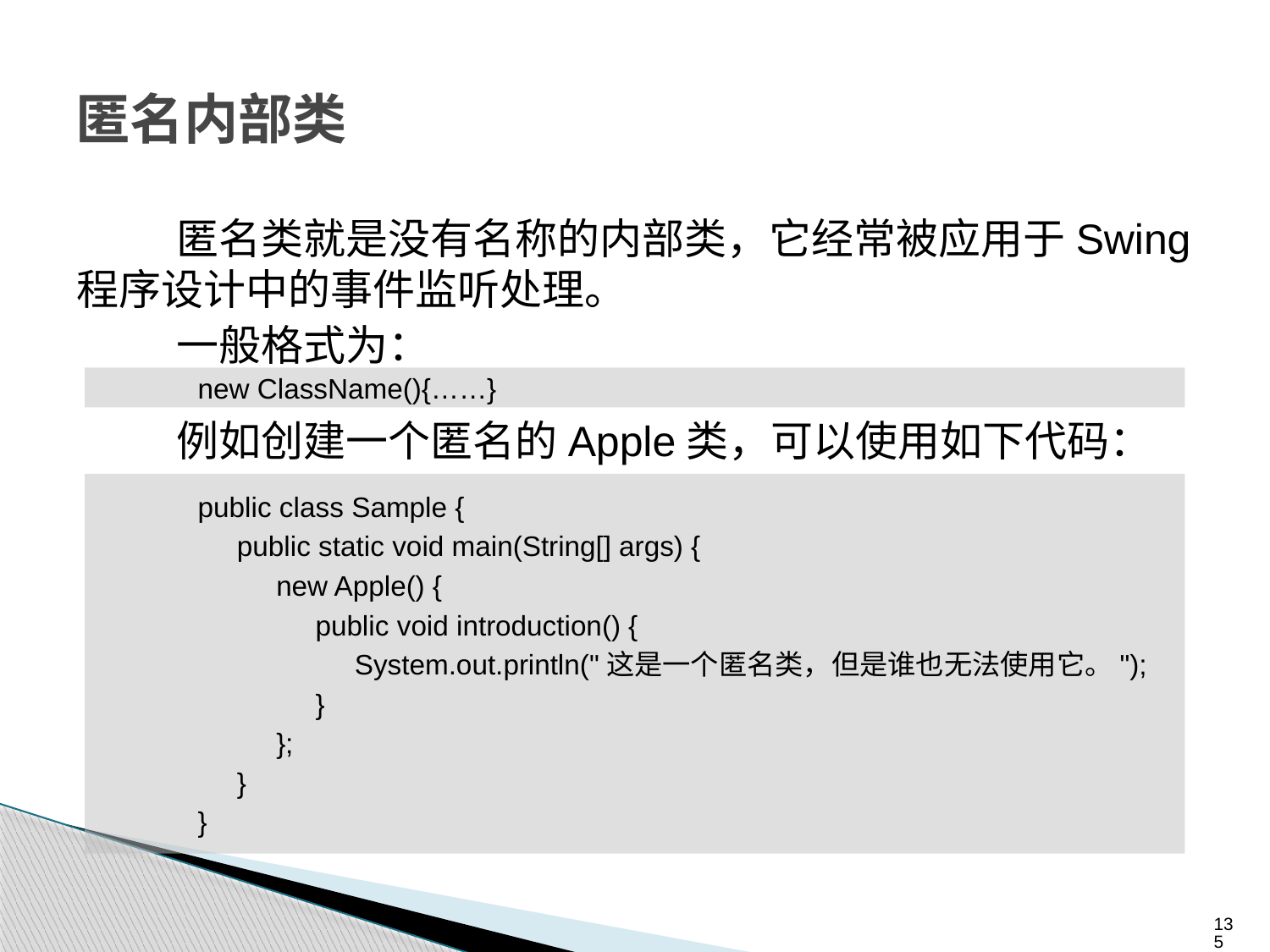

# 匿名内部类
匿名类就是没有名称的内部类，它经常被应用于Swing程序设计中的事件监听处理。
一般格式为：

例如创建一个匿名的Apple类，可以使用如下代码：

new ClassName(){……}
public class Sample {
     public static void main(String[] args) {
          new Apple() {
               public void introduction() {
                    System.out.println("这是一个匿名类，但是谁也无法使用它。");
               }
          };
     }
}
135